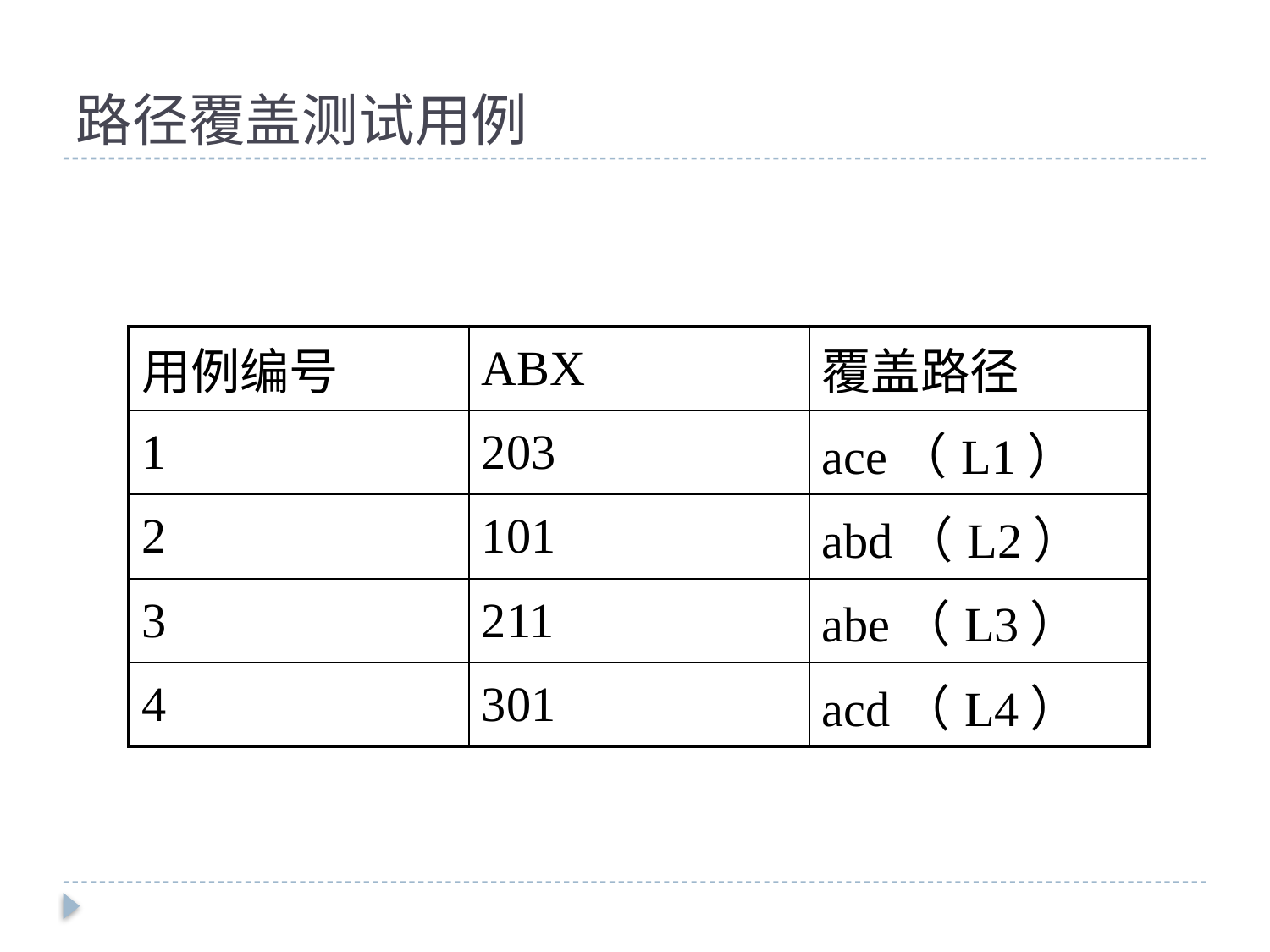

# 路径覆盖测试用例
| 用例编号 | ABX | 覆盖路径 |
| --- | --- | --- |
| 1 | 203 | ace（L1） |
| 2 | 101 | abd（L2） |
| 3 | 211 | abe（L3） |
| 4 | 301 | acd（L4） |